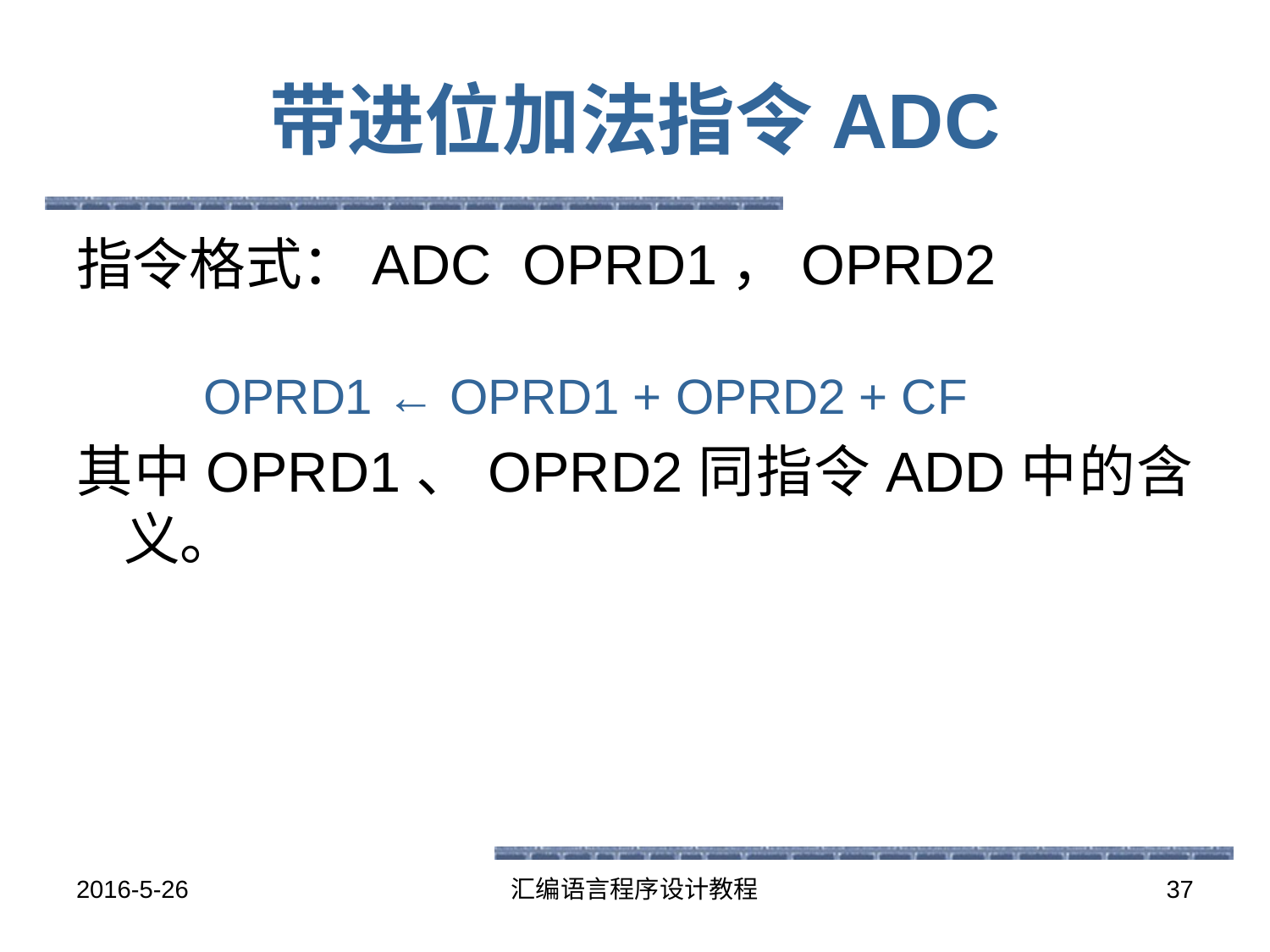

# 带进位加法指令ADC
指令格式：ADC  OPRD1，OPRD2

OPRD1 ← OPRD1 + OPRD2 + CF
其中OPRD1、OPRD2同指令ADD中的含义。
2016-5-26
汇编语言程序设计教程
37